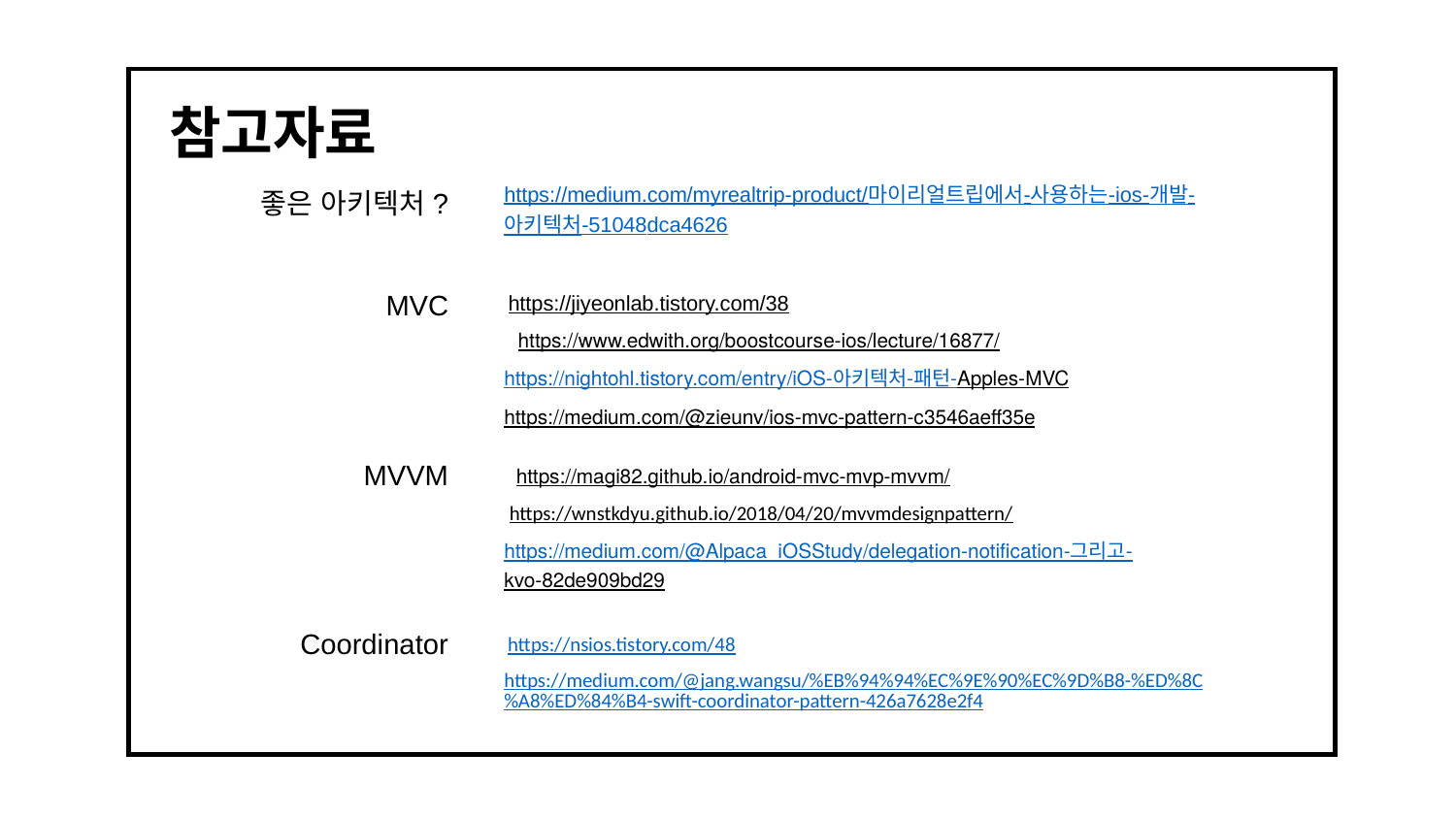

참고자료
https://medium.com/myrealtrip-product/마이리얼트립에서-사용하는-ios-개발-아키텍처-51048dca4626
좋은 아키텍처?

MVC

MVVM

Coordinator
https://jiyeonlab.tistory.com/38
https://www.edwith.org/boostcourse-ios/lecture/16877/
https://nightohl.tistory.com/entry/iOS-아키텍처-패턴-Apples-MVC
https://medium.com/@zieunv/ios-mvc-pattern-c3546aeff35e
https://magi82.github.io/android-mvc-mvp-mvvm/
https://wnstkdyu.github.io/2018/04/20/mvvmdesignpattern/
https://medium.com/@Alpaca_iOSStudy/delegation-notification-그리고-kvo-82de909bd29
https://nsios.tistory.com/48
https://medium.com/@jang.wangsu/%EB%94%94%EC%9E%90%EC%9D%B8-%ED%8C%A8%ED%84%B4-swift-coordinator-pattern-426a7628e2f4